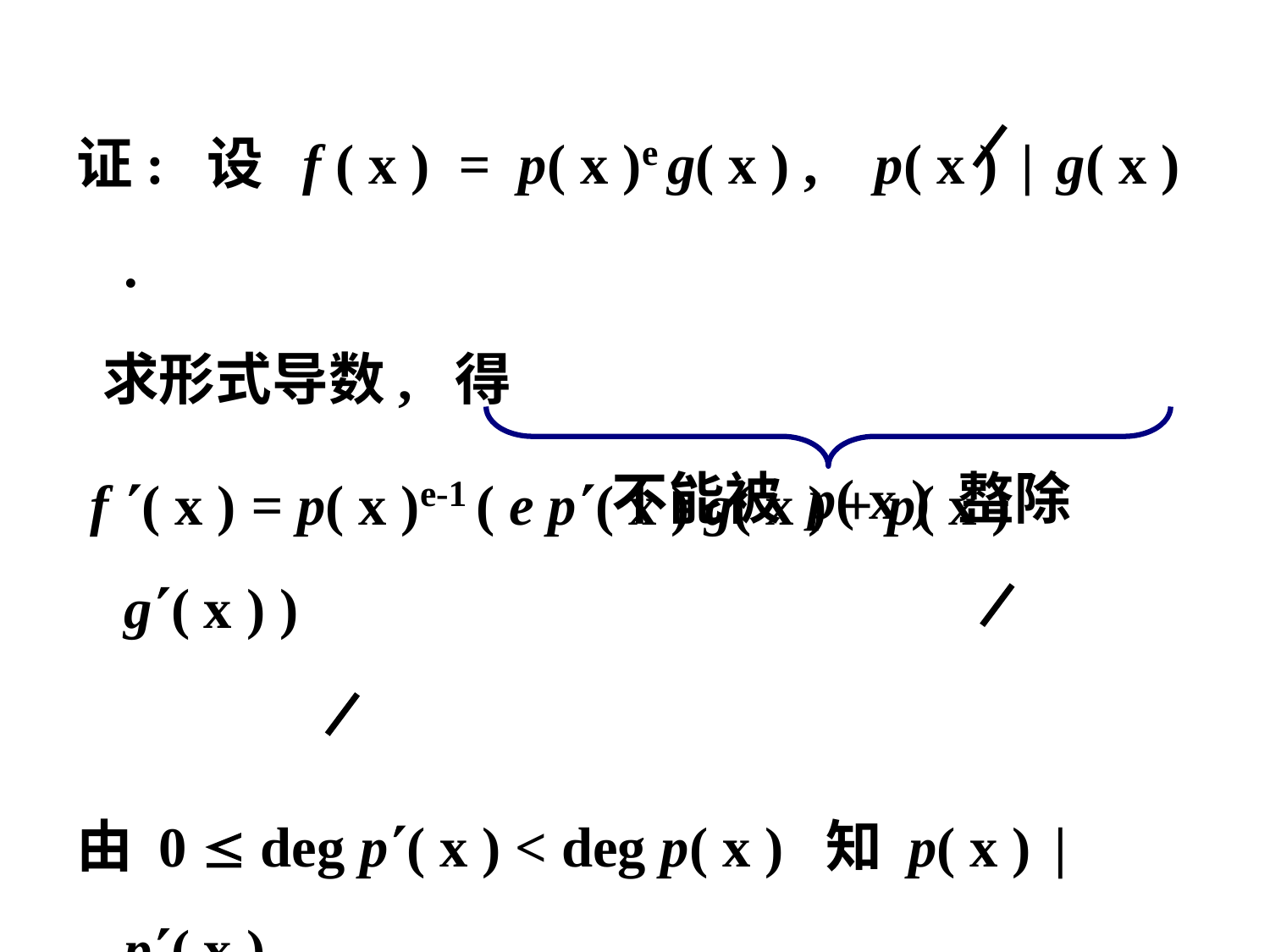

证:  设  f ( x )  =  p( x )e g( x ) ,    p( x )  |  g( x ) .
 求形式导数,  得
 f ′( x ) = p( x )e-1 ( e p′( x ) g( x ) + p( x ) g′( x ) )

由 0 ≤ deg p′( x ) < deg p( x )  知 p( x )  |  p′( x ) ,
⇒    p( x )  |  e p′( x ) g( x ) + p( x ) g ′( x )

不能被 p( x ) 整除